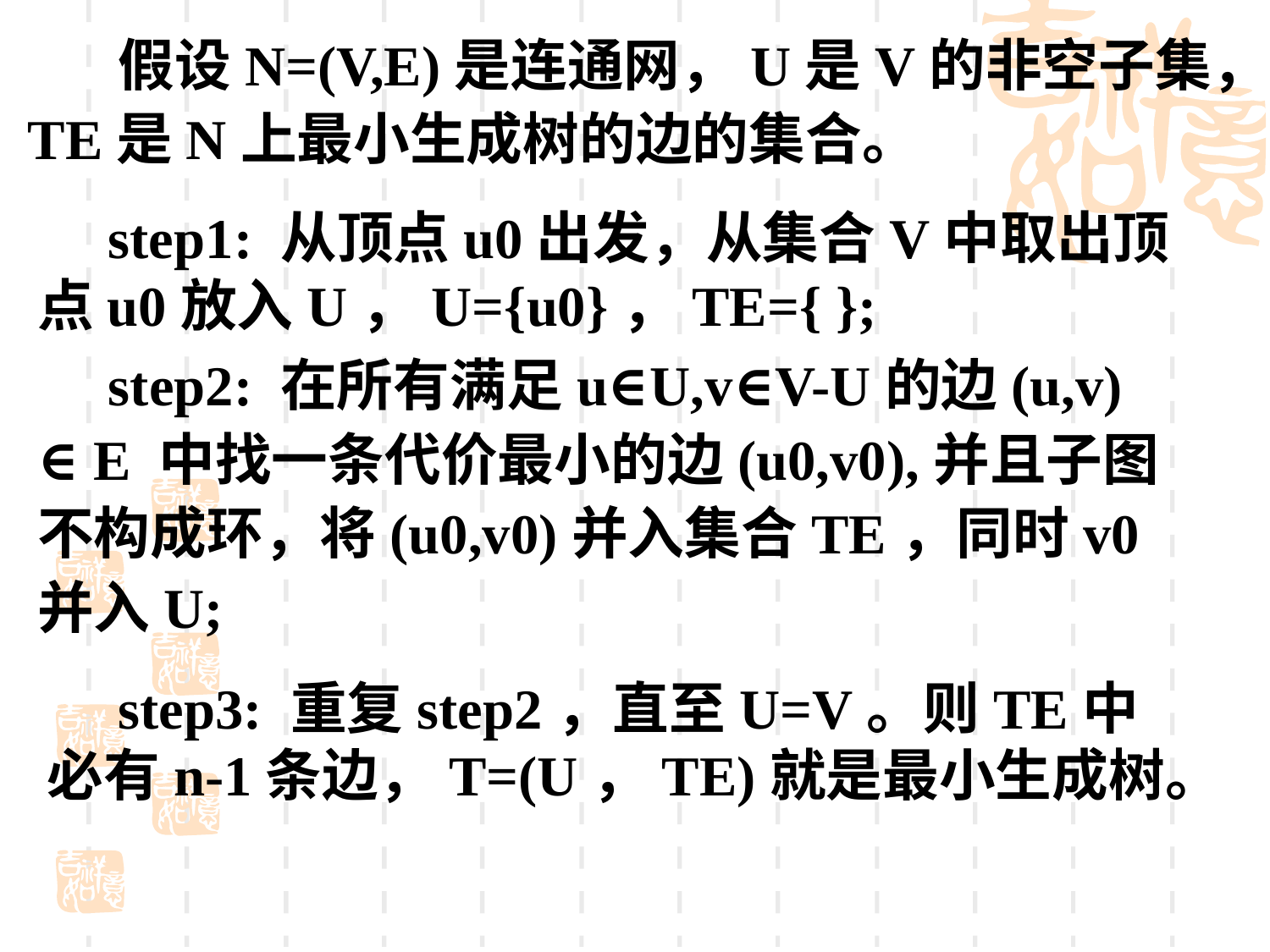

假设N=(V,E)是连通网，U是V的非空子集，TE是N上最小生成树的边的集合。
     step1: 从顶点u0出发，从集合V中取出顶点u0放入U，U={u0}，TE={ };
     step2: 在所有满足u∈U,v∈V-U的边(u,v) ∈ E 中找一条代价最小的边(u0,v0),并且子图不构成环，将(u0,v0)并入集合TE，同时v0并入U;
     step3: 重复step2，直至U=V。则TE中必有n-1条边，T=(U，TE)就是最小生成树。